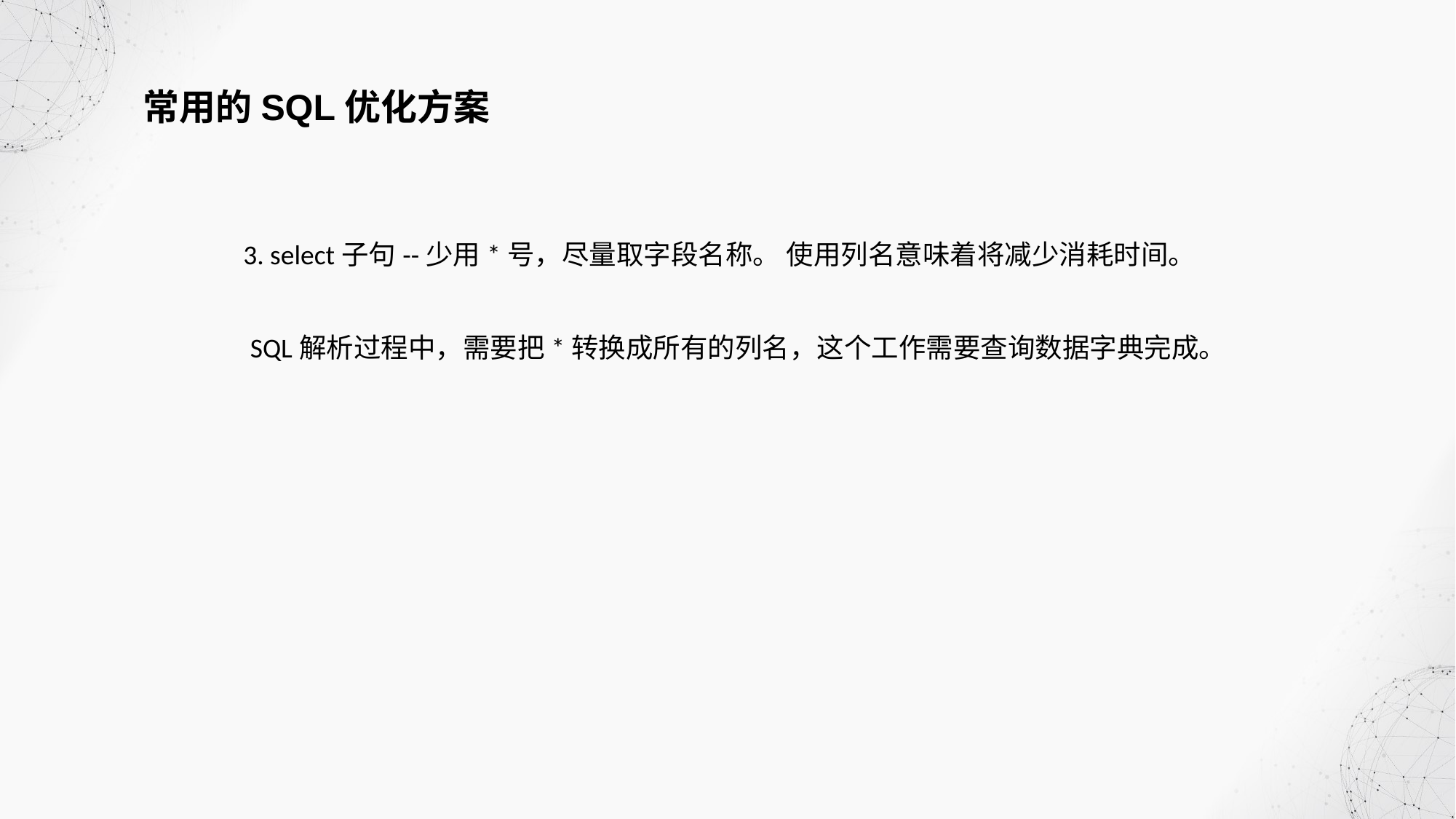

常用的SQL优化方案

3. select子句--少用*号，尽量取字段名称。 使用列名意味着将减少消耗时间。
SQL解析过程中，需要把*转换成所有的列名，这个工作需要查询数据字典完成。